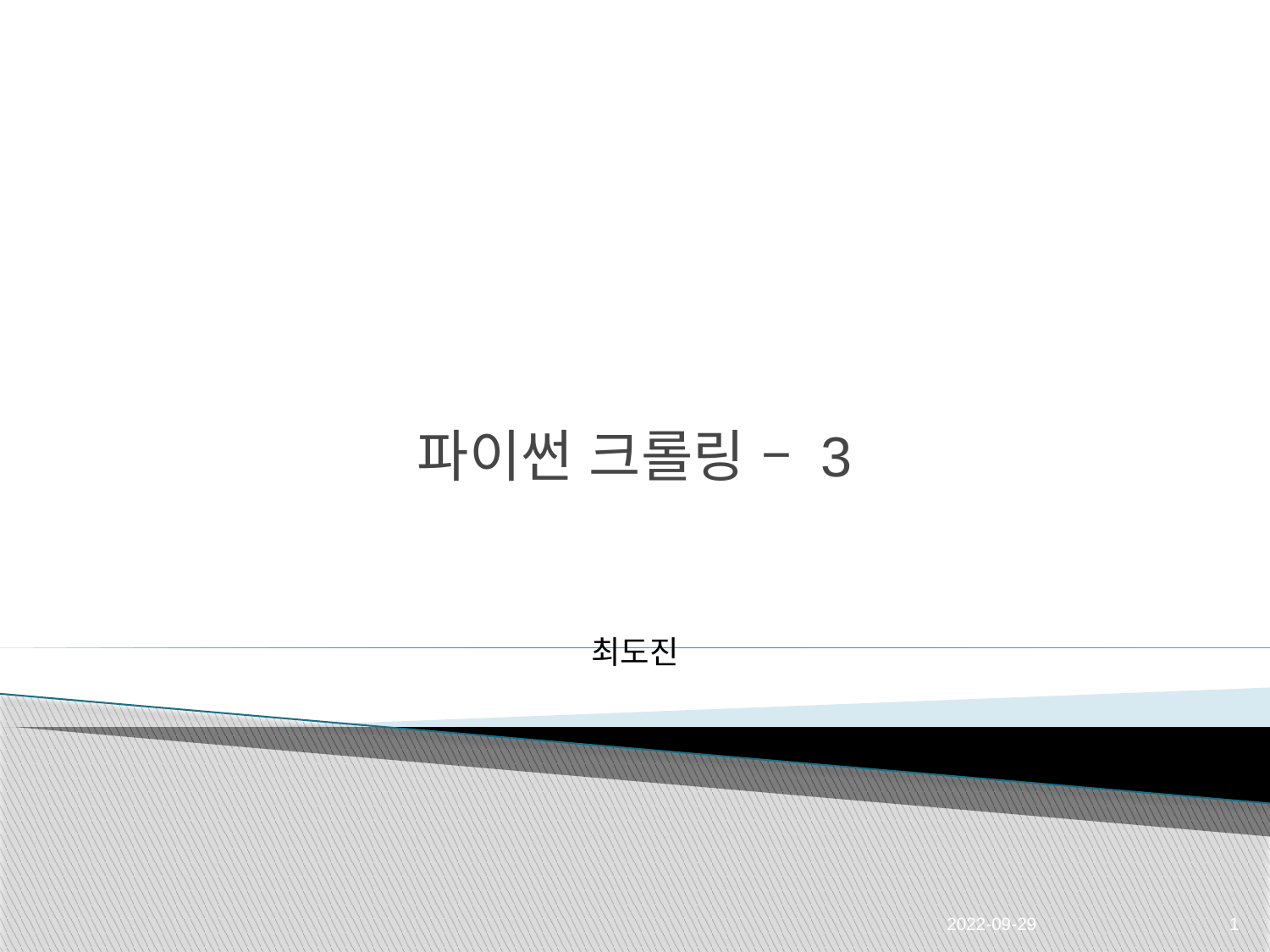

# 파이썬 크롤링 – 3
최도진
2022-09-29
1